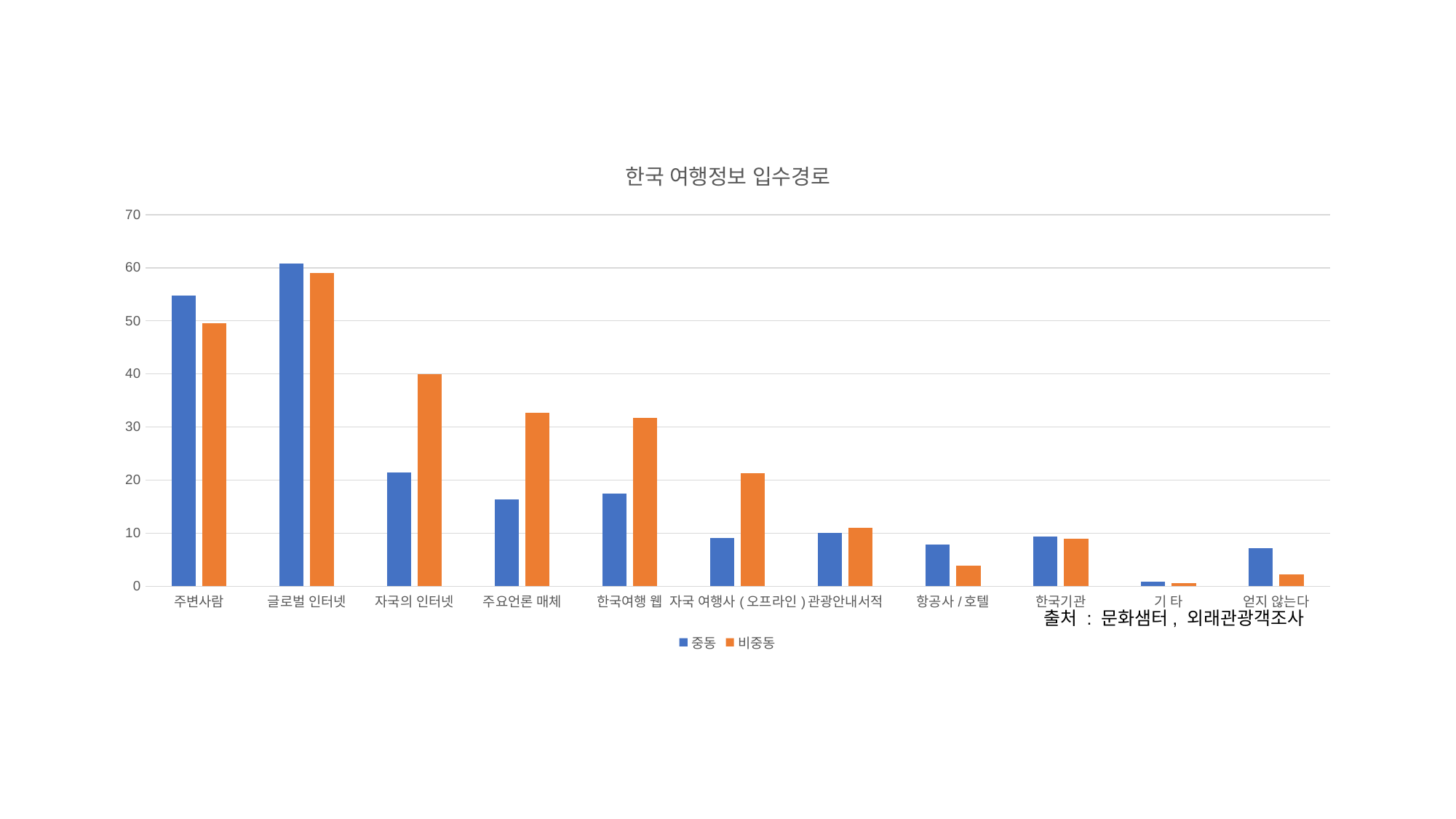

### Chart: 한국 여행정보 입수경로

| Category | 중동 | 비중동 |
|---|---|---|
| 주변사람 | 54.8 | 49.5 |
| 글로벌 인터넷 | 60.849999999999994 | 59.0 |
| 자국의 인터넷 | 21.5 | 39.925 |
| 주요언론 매체 | 16.4 | 32.625 |
| 한국여행 웹 | 17.45 | 31.724999999999998 |
| 자국 여행사(오프라인) | 9.05 | 21.325 |
| 관광안내서적 | 10.05 | 11.024999999999999 |
| 항공사/호텔 | 7.8 | 3.925 |
| 한국기관 | 9.35 | 9.0 |
| 기 타 | 0.8500000000000001 | 0.575 |
| 얻지 않는다 | 7.15 | 2.3 |
출처 : 문화샘터, 외래관광객조사